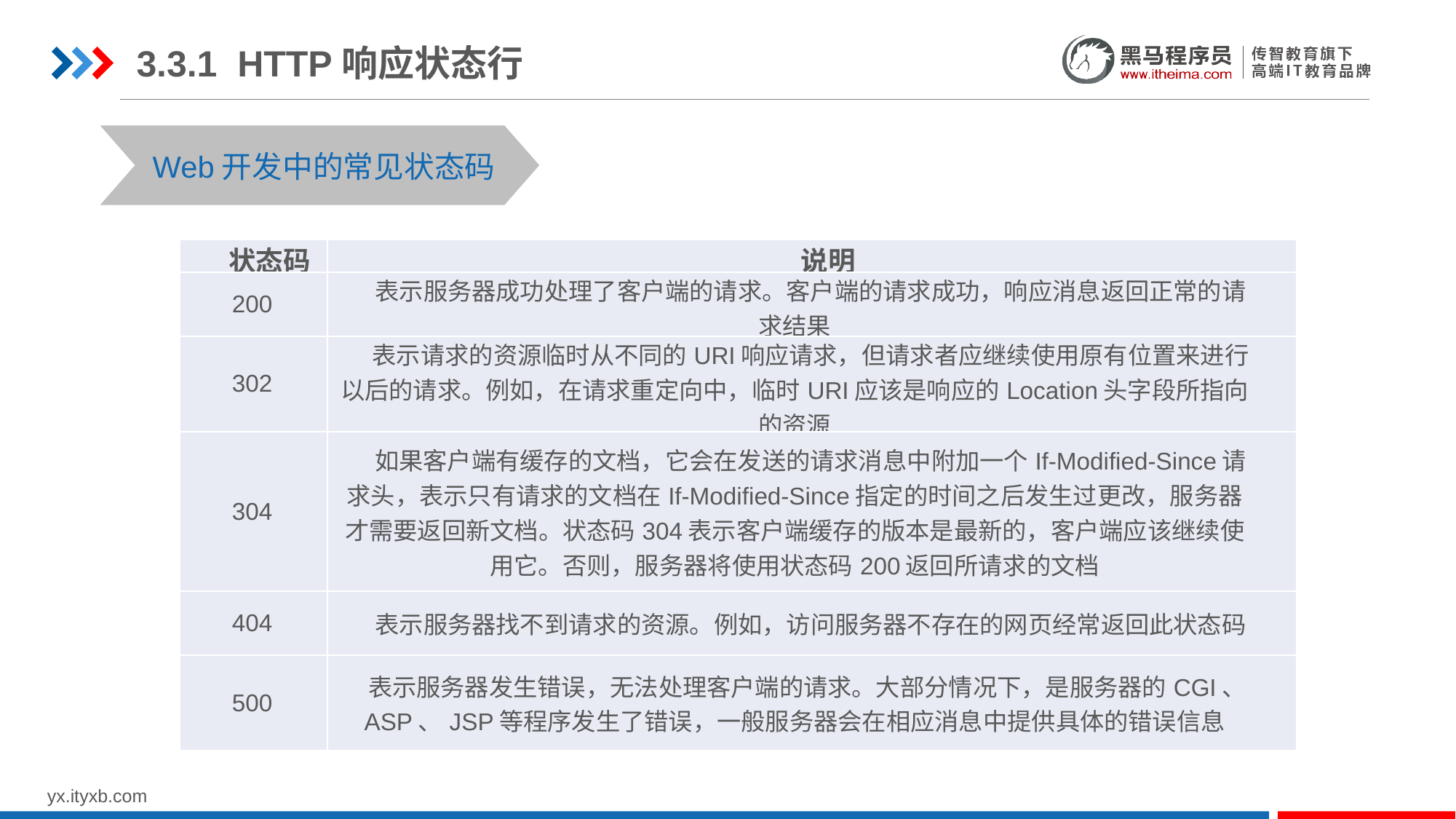

3.3.1  HTTP响应状态行

Web开发中的常见状态码
| 状态码 | 说明 |
| --- | --- |
| 200 | 表示服务器成功处理了客户端的请求。客户端的请求成功，响应消息返回正常的请求结果 |
| 302 | 表示请求的资源临时从不同的URI响应请求，但请求者应继续使用原有位置来进行以后的请求。例如，在请求重定向中，临时URI应该是响应的Location头字段所指向的资源 |
| 304 | 如果客户端有缓存的文档，它会在发送的请求消息中附加一个If-Modified-Since请求头，表示只有请求的文档在If-Modified-Since指定的时间之后发生过更改，服务器才需要返回新文档。状态码304表示客户端缓存的版本是最新的，客户端应该继续使用它。否则，服务器将使用状态码200返回所请求的文档 |
| 404 | 表示服务器找不到请求的资源。例如，访问服务器不存在的网页经常返回此状态码 |
| 500 | 表示服务器发生错误，无法处理客户端的请求。大部分情况下，是服务器的CGI、ASP、JSP等程序发生了错误，一般服务器会在相应消息中提供具体的错误信息 |